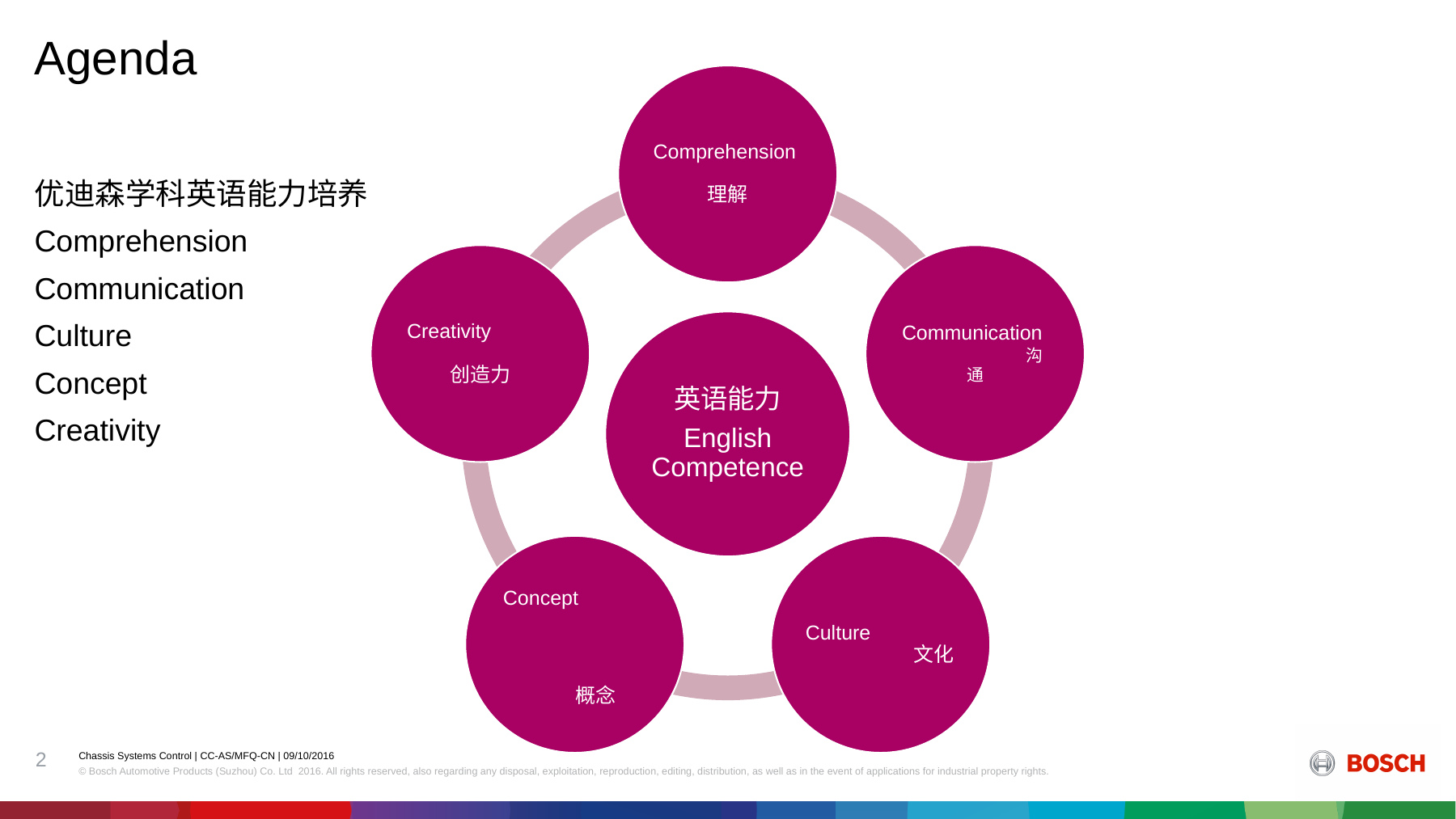

# Agenda

英语能力
English Competence
Comprehension                           理解
Communication                      沟通
Culture                                  文化
Concept                                                 概念
Creativity                                      创造力
优迪森学科英语能力培养
Comprehension
Communication
Culture
Concept
Creativity

2
Chassis Systems Control | CC-AS/MFQ-CN | 09/10/2016
© Bosch Automotive Products (Suzhou) Co. Ltd  2016. All rights reserved, also regarding any disposal, exploitation, reproduction, editing, distribution, as well as in the event of applications for industrial property rights.